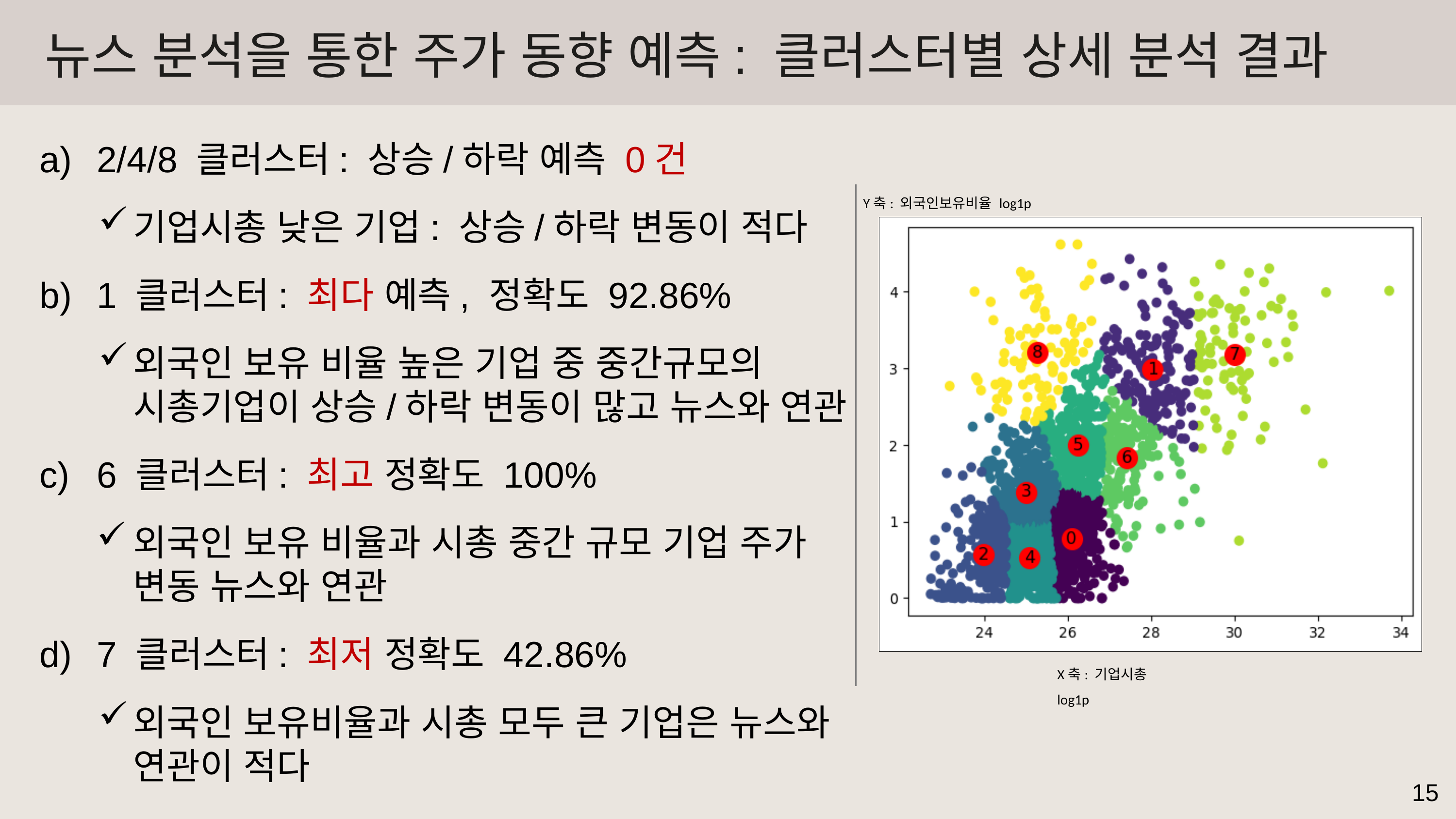

뉴스 분석을 통한 주가 동향 예측: 클러스터별 상세 분석 결과
2/4/8 클러스터: 상승/하락 예측 0건
기업시총 낮은 기업: 상승/하락 변동이 적다
1 클러스터: 최다 예측, 정확도 92.86%
외국인 보유 비율 높은 기업 중 중간규모의 시총기업이 상승/하락 변동이 많고 뉴스와 연관
6 클러스터: 최고 정확도 100%
외국인 보유 비율과 시총 중간 규모 기업 주가 변동 뉴스와 연관
7 클러스터: 최저 정확도 42.86%
외국인 보유비율과 시총 모두 큰 기업은 뉴스와 연관이 적다

Y축: 외국인보유비율 log1p

X축: 기업시총 log1p
15